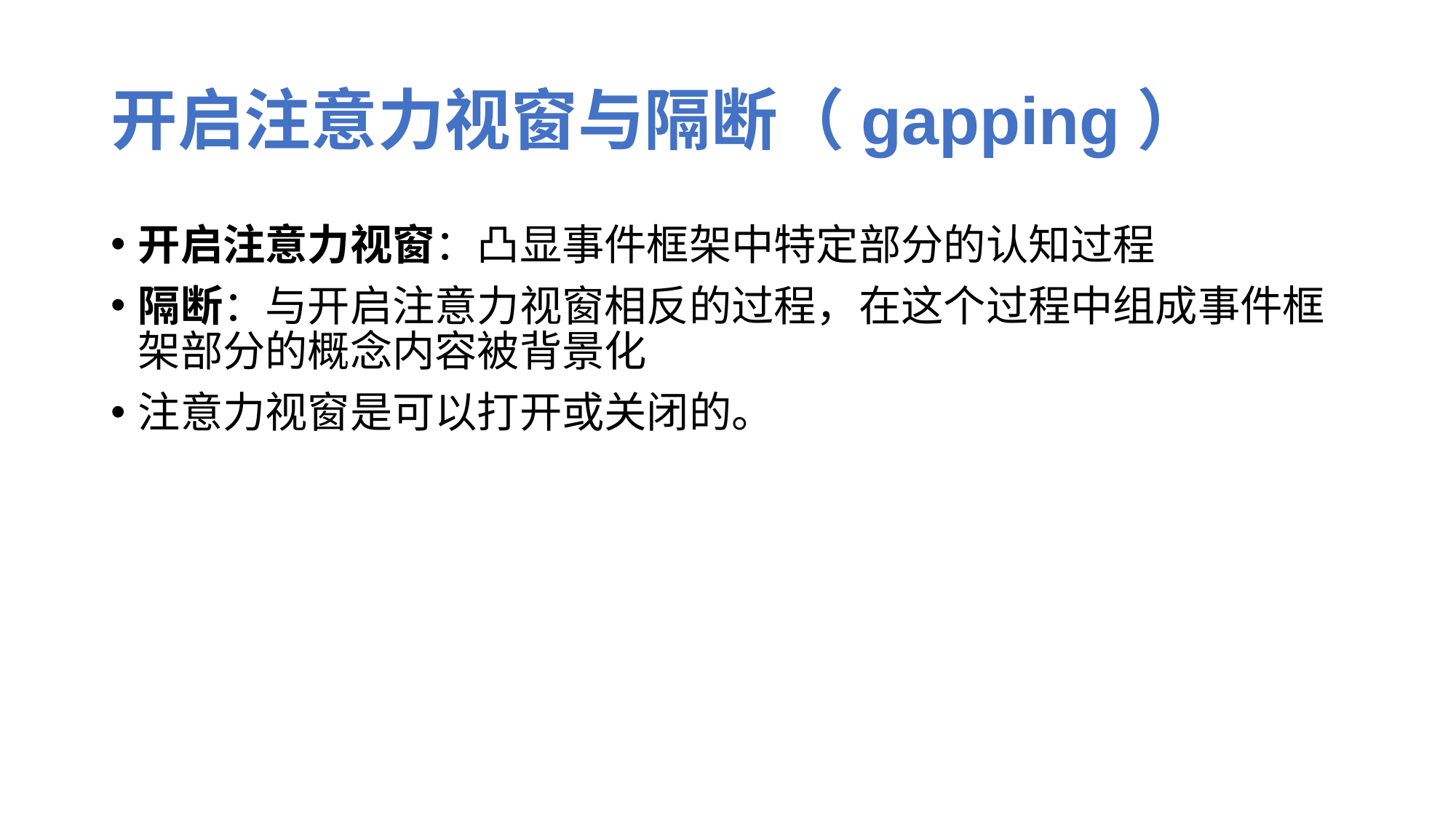

# 开启注意力视窗与隔断（gapping）
开启注意力视窗：凸显事件框架中特定部分的认知过程
隔断：与开启注意力视窗相反的过程，在这个过程中组成事件框架部分的概念内容被背景化
注意力视窗是可以打开或关闭的。